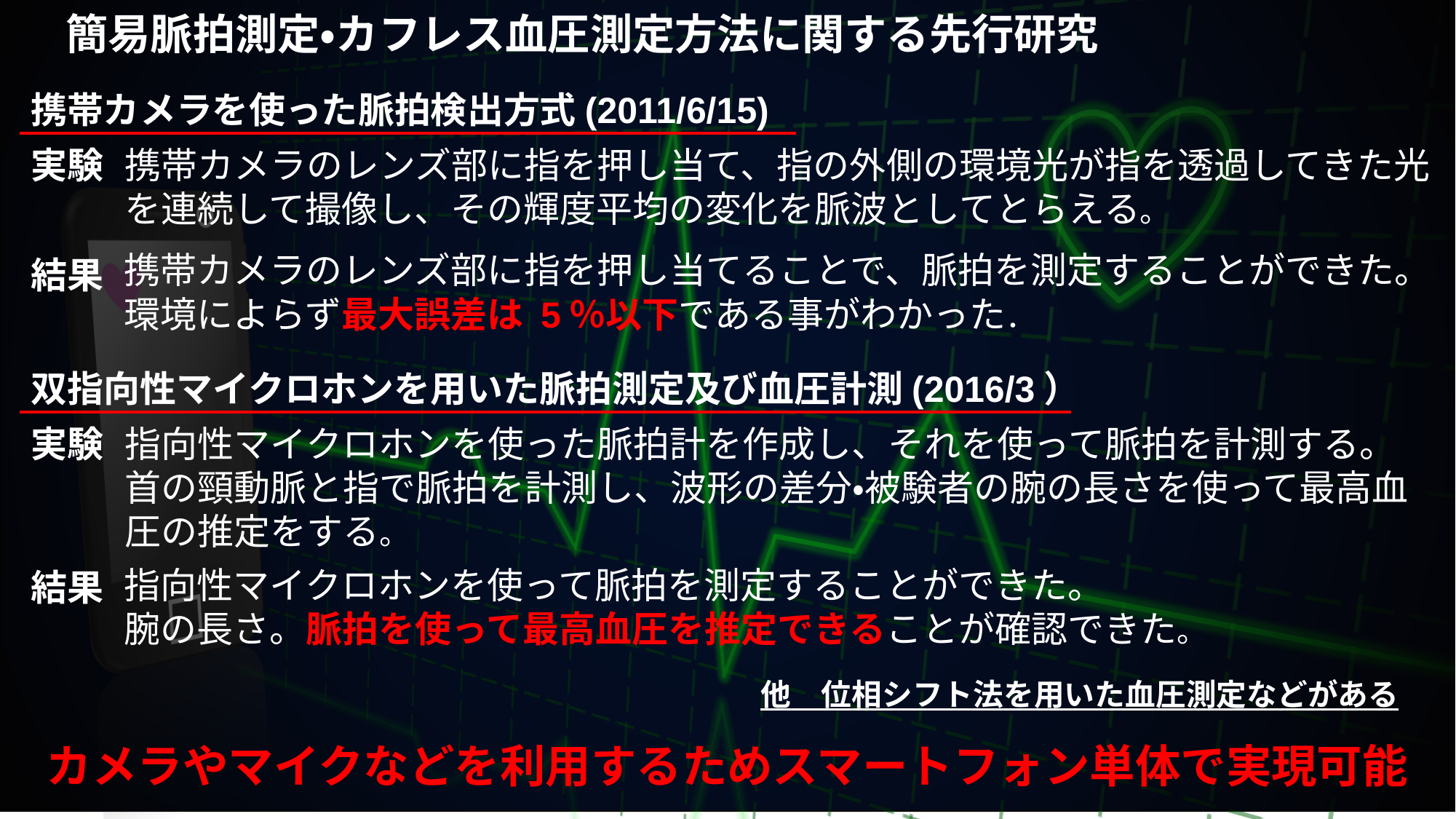

簡易脈拍測定・カフレス血圧測定方法に関する先行研究
携帯カメラを使った脈拍検出方式(2011/6/15)
実験
携帯カメラのレンズ部に指を押し当て、指の外側の環境光が指を透過してきた光を連続して撮像し、その輝度平均の変化を脈波としてとらえる。
携帯カメラのレンズ部に指を押し当てることで、脈拍を測定することができた。
環境によらず最大誤差は 5％以下である事がわかった．
結果
双指向性マイクロホンを用いた脈拍測定及び血圧計測(2016/3）
実験
指向性マイクロホンを使った脈拍計を作成し、それを使って脈拍を計測する。
首の頸動脈と指で脈拍を計測し、波形の差分・被験者の腕の長さを使って最高血圧の推定をする。
指向性マイクロホンを使って脈拍を測定することができた。
腕の長さ。脈拍を使って最高血圧を推定できることが確認できた。
結果
他　位相シフト法を用いた血圧測定などがある
カメラやマイクなどを利用するためスマートフォン単体で実現可能